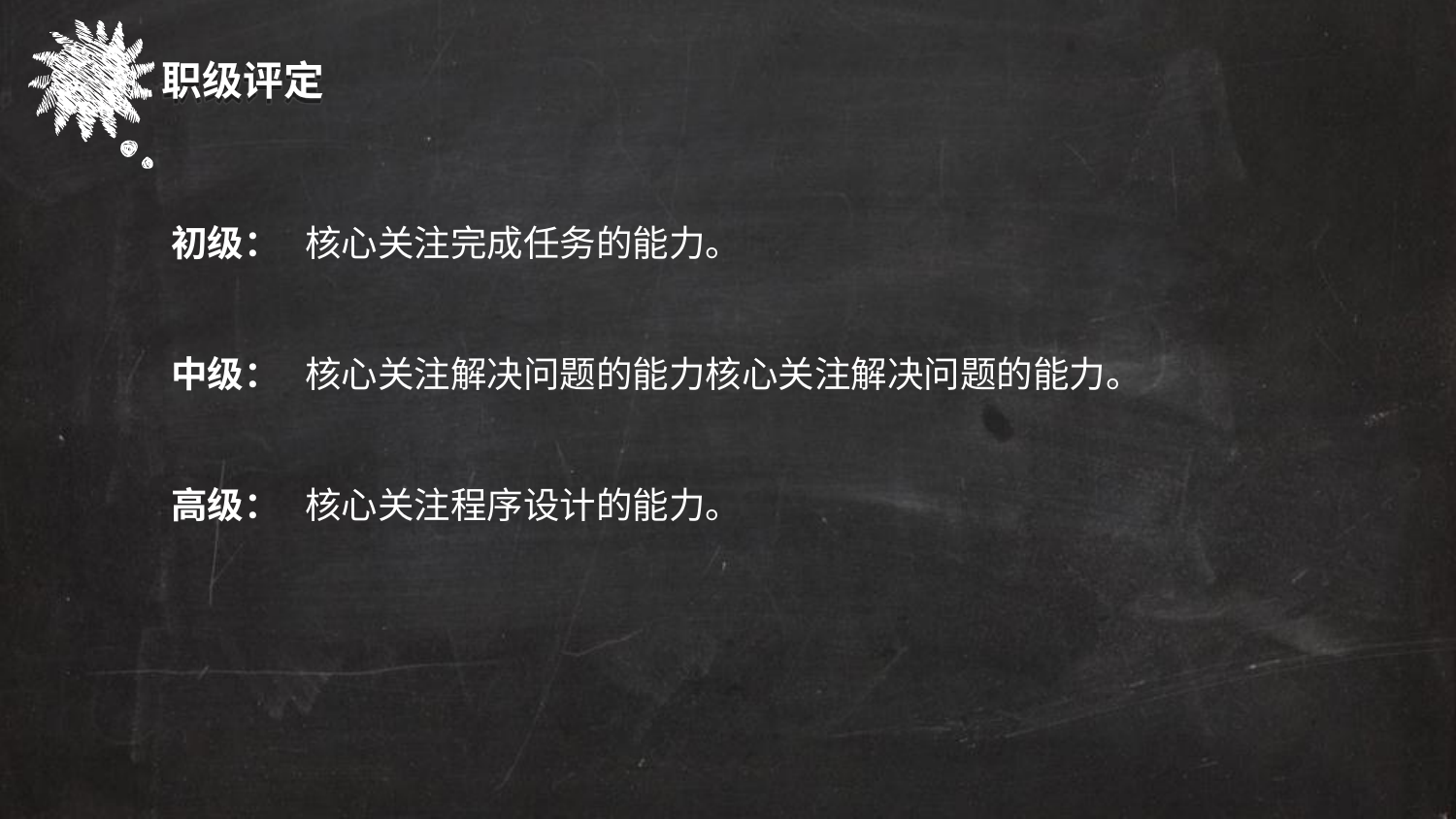

职级评定
初级：   核心关注完成任务的能力。

中级：   核心关注解决问题的能力核心关注解决问题的能力。

高级：   核心关注程序设计的能力。